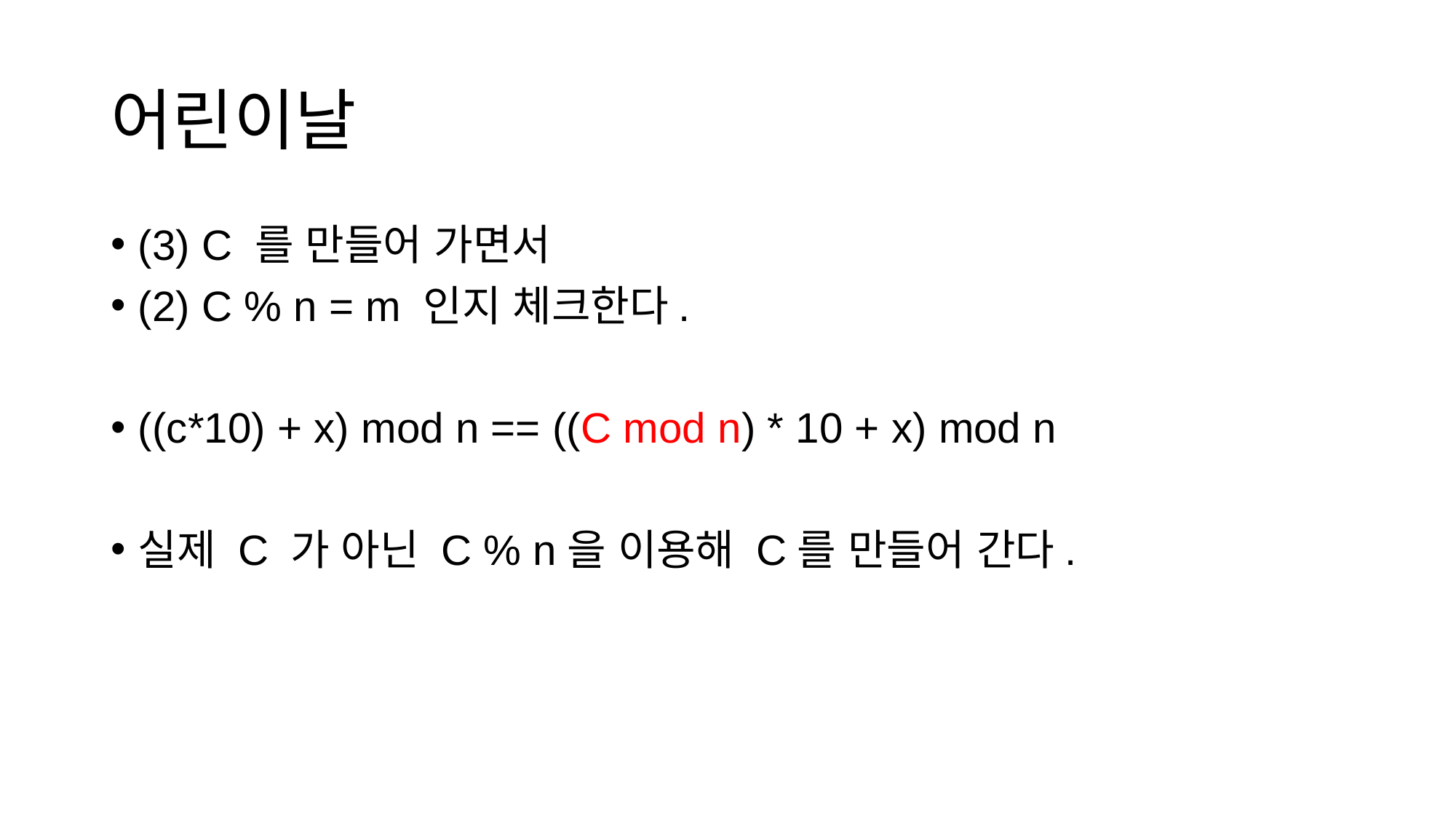

# 어린이날
(3) C 를 만들어 가면서
(2) C % n = m 인지 체크한다.

((c*10) + x) mod n == ((C mod n) * 10 + x) mod n

실제 C 가 아닌 C % n을 이용해 C를 만들어 간다.